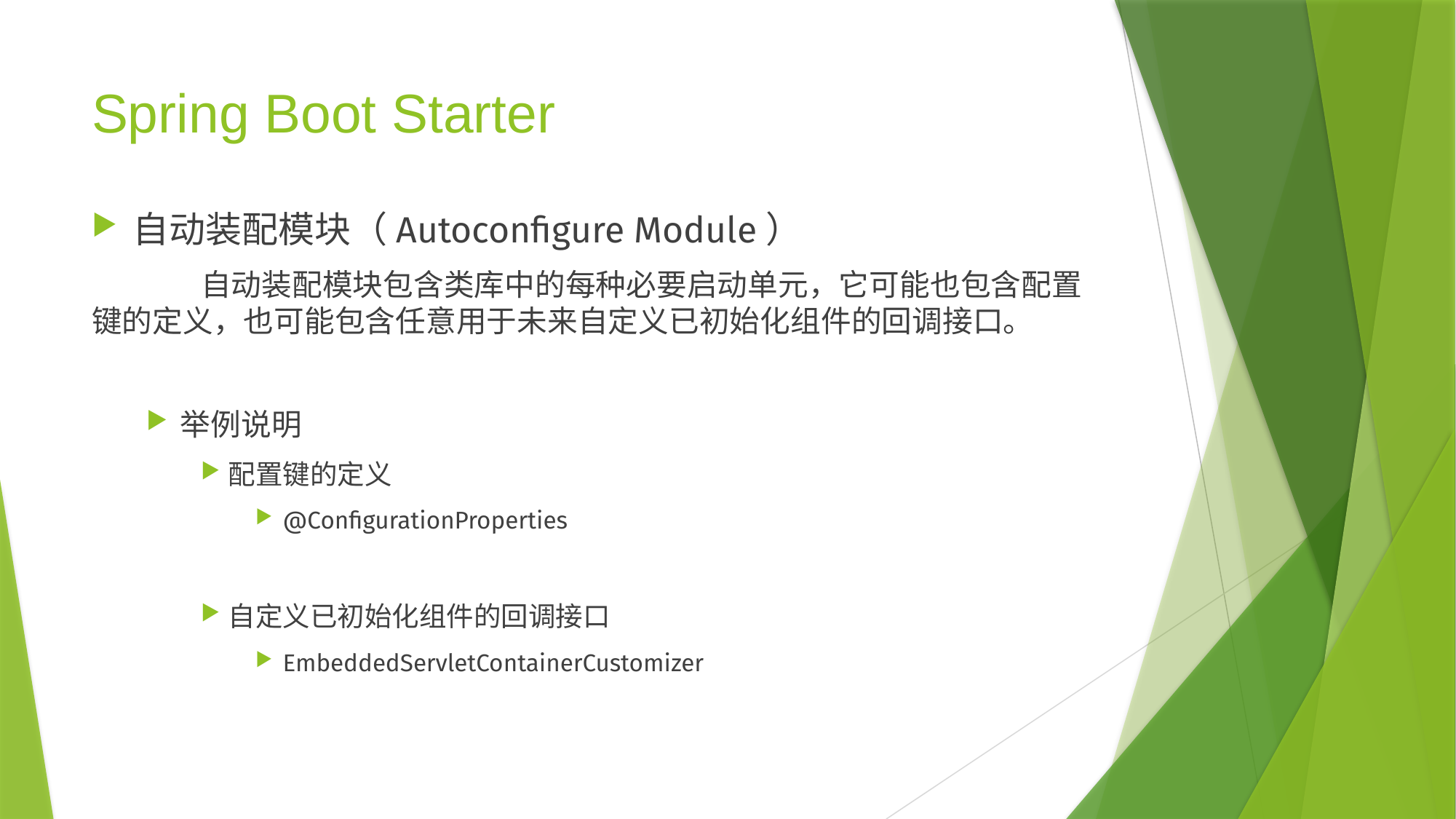

# Spring Boot Starter
自动装配模块（Autoconfigure Module）
	自动装配模块包含类库中的每种必要启动单元，它可能也包含配置键的定义，也可能包含任意用于未来自定义已初始化组件的回调接口。

举例说明
配置键的定义
@ConfigurationProperties

自定义已初始化组件的回调接口
EmbeddedServletContainerCustomizer